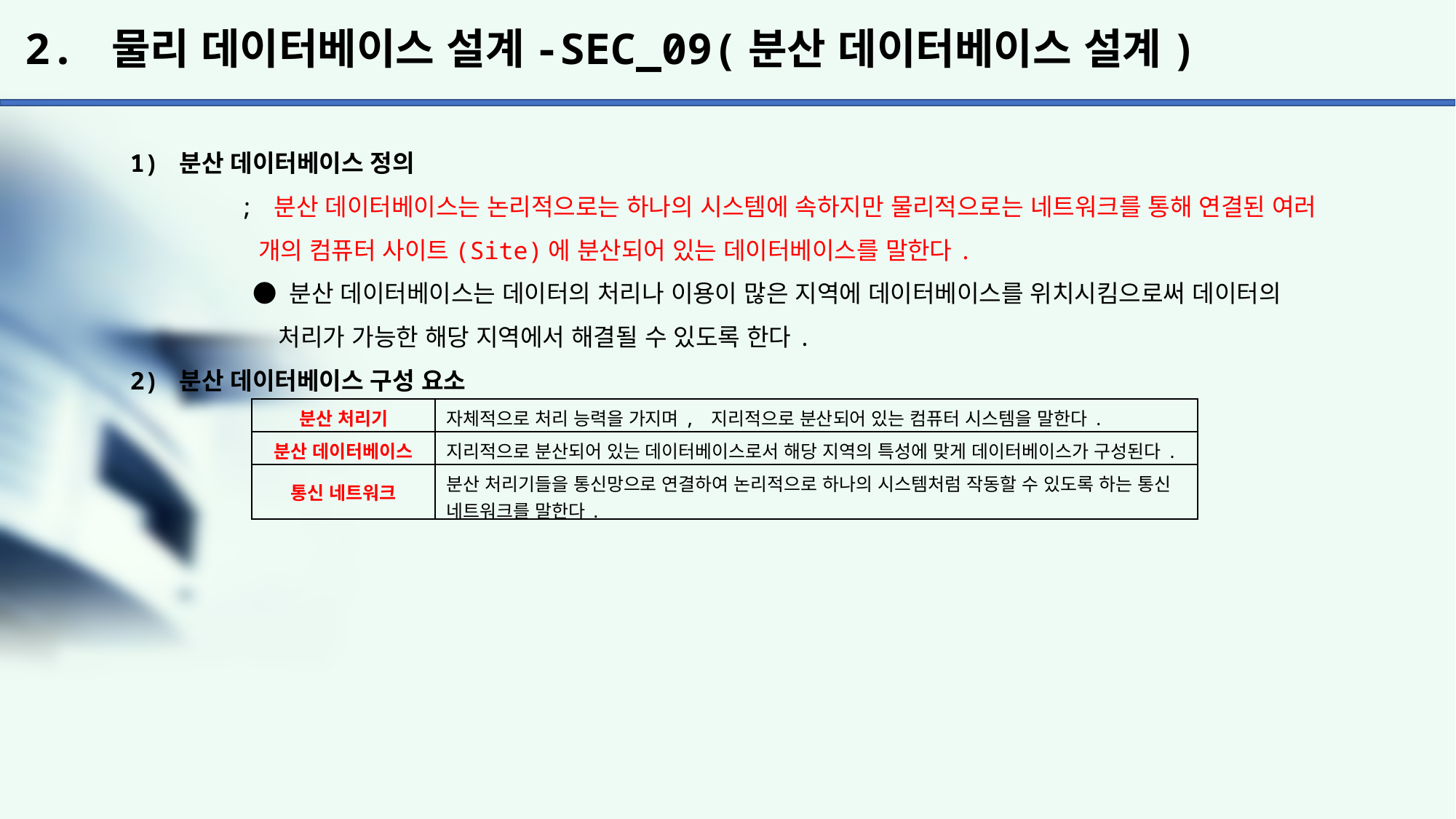

# 2. 물리 데이터베이스 설계-SEC_09(분산 데이터베이스 설계)
1) 분산 데이터베이스 정의
	; 분산 데이터베이스는 논리적으로는 하나의 시스템에 속하지만 물리적으로는 네트워크를 통해 연결된 여러
	  개의 컴퓨터 사이트(Site)에 분산되어 있는 데이터베이스를 말한다.
	  ● 분산 데이터베이스는 데이터의 처리나 이용이 많은 지역에 데이터베이스를 위치시킴으로써 데이터의
	     처리가 가능한 해당 지역에서 해결될 수 있도록 한다.
2) 분산 데이터베이스 구성 요소

| 분산 처리기 | 자체적으로 처리 능력을 가지며, 지리적으로 분산되어 있는 컴퓨터 시스템을 말한다. |
| --- | --- |
| 분산 데이터베이스 | 지리적으로 분산되어 있는 데이터베이스로서 해당 지역의 특성에 맞게 데이터베이스가 구성된다. |
| 통신 네트워크 | 분산 처리기들을 통신망으로 연결하여 논리적으로 하나의 시스템처럼 작동할 수 있도록 하는 통신 네트워크를 말한다. |